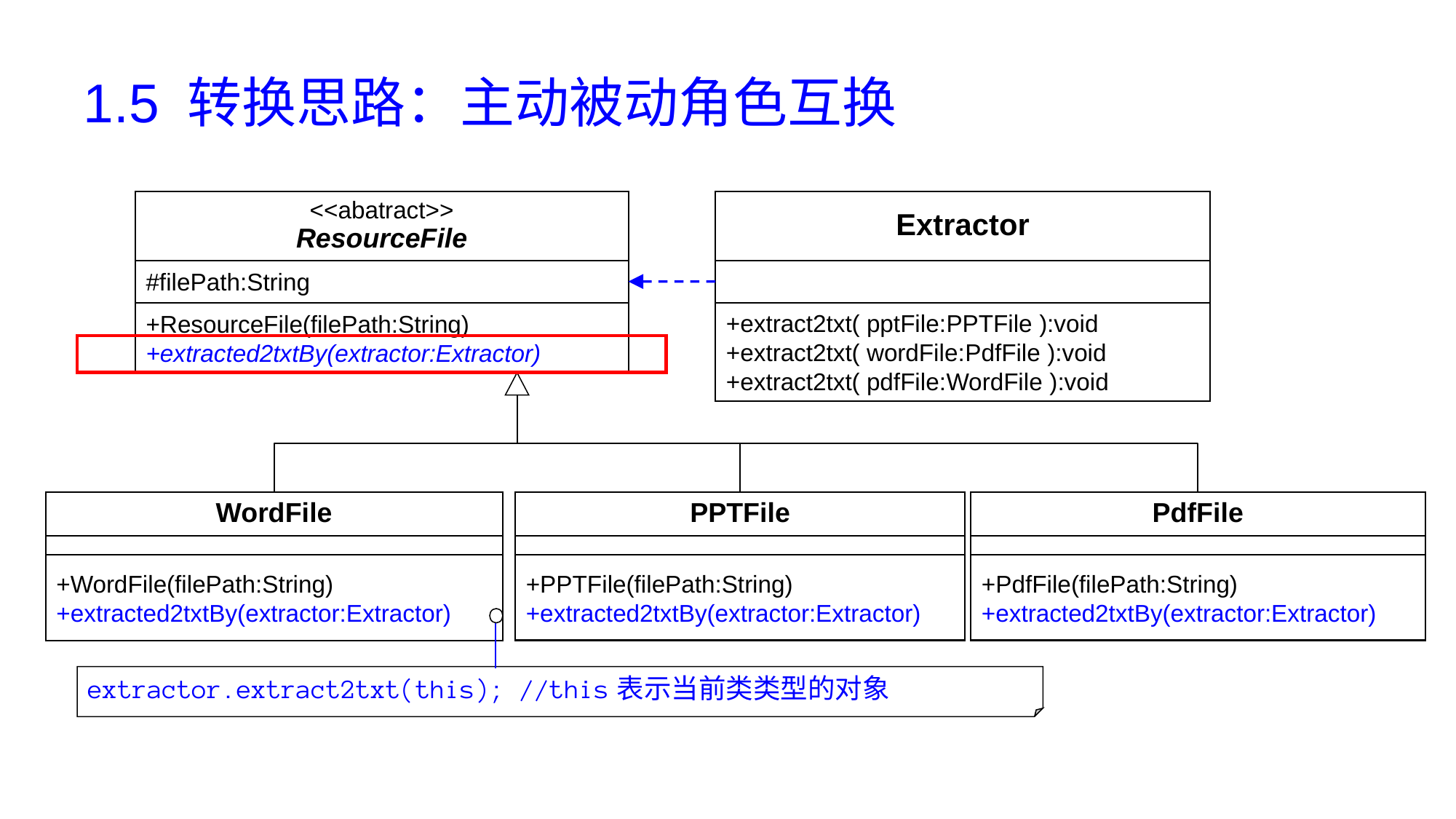

# 1.5 转换思路：主动被动角色互换
<<abatract>>
ResourceFile
#filePath:String
+ResourceFile(filePath:String)
+extracted2txtBy(extractor:Extractor)
Extractor

+extract2txt( pptFile:PPTFile ):void
+extract2txt( wordFile:PdfFile ):void
+extract2txt( pdfFile:WordFile ):void

WordFile

+WordFile(filePath:String)
+extracted2txtBy(extractor:Extractor)
PPTFile

+PPTFile(filePath:String)
+extracted2txtBy(extractor:Extractor)
PdfFile

+PdfFile(filePath:String)
+extracted2txtBy(extractor:Extractor)

extractor.extract2txt(this); //this表示当前类类型的对象
30